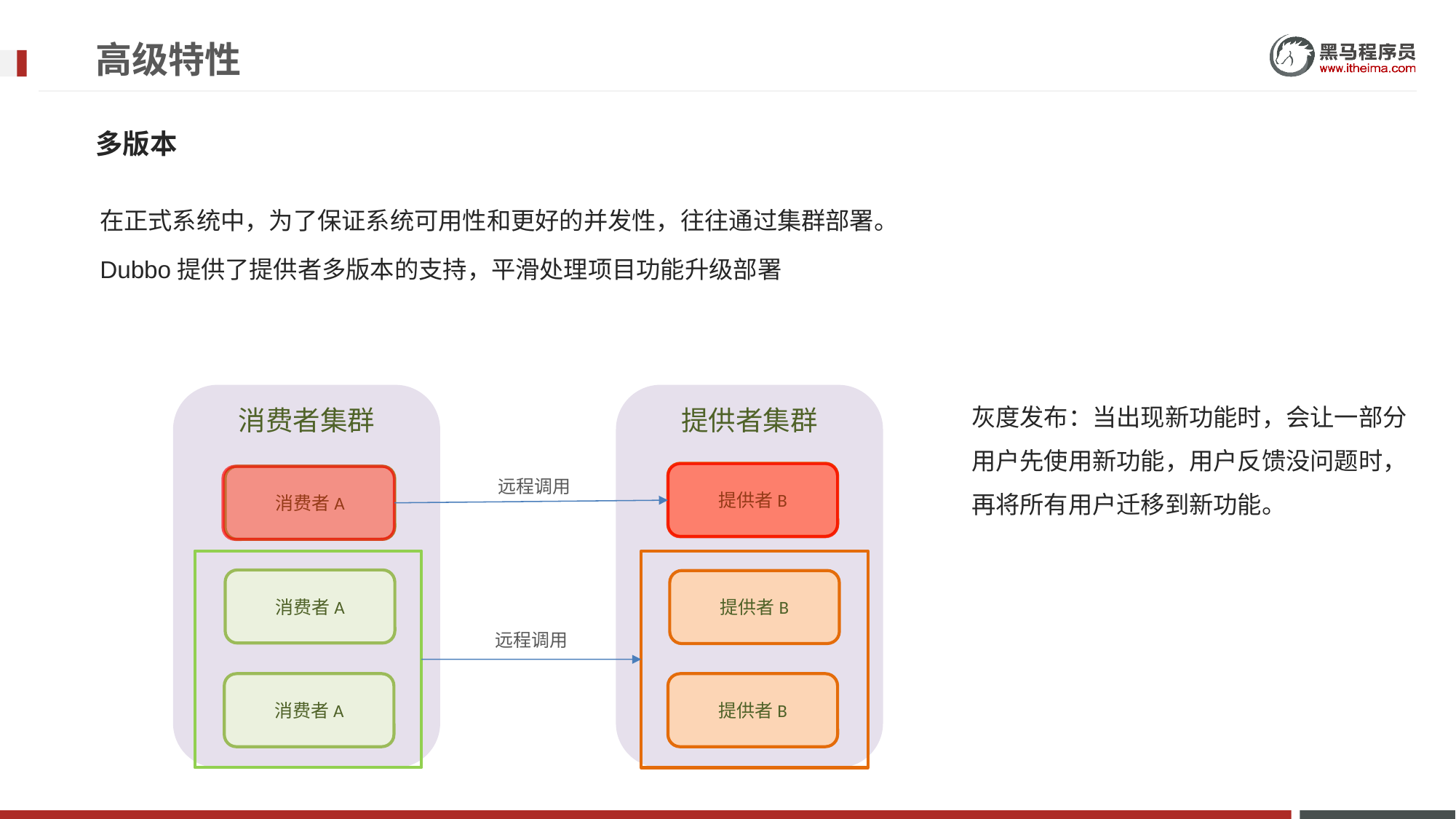

# 高级特性
多版本
在正式系统中，为了保证系统可用性和更好的并发性，往往通过集群部署。
Dubbo提供了提供者多版本的支持，平滑处理项目功能升级部署

灰度发布：当出现新功能时，会让一部分用户先使用新功能，用户反馈没问题时，再将所有用户迁移到新功能。
消费者集群
提供者集群
提供者B

消费者A

远程调用

消费者A
提供者B
远程调用
消费者A
提供者B